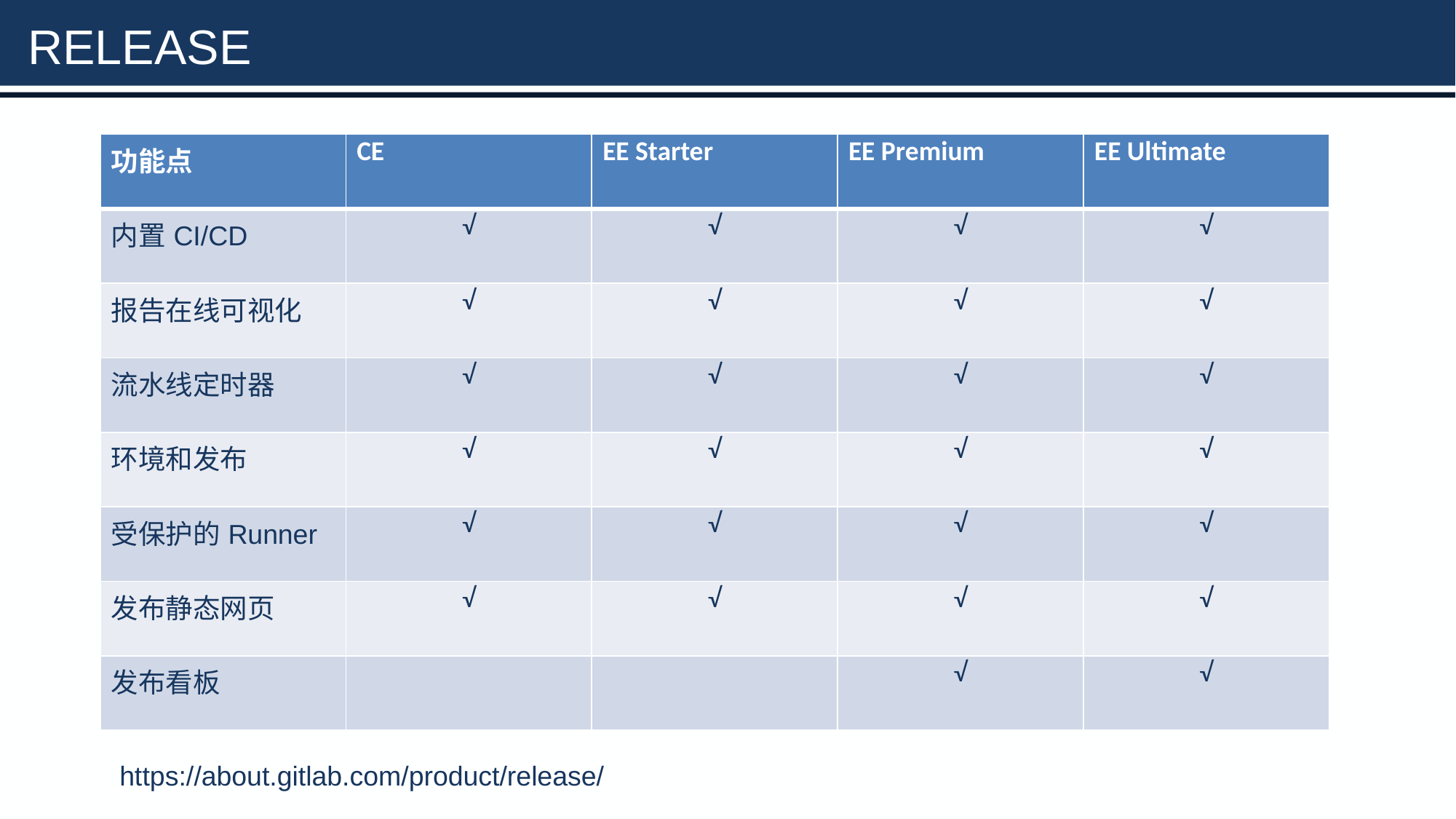

# RELEASE
| 功能点 | CE | EE Starter | EE Premium | EE Ultimate |
| --- | --- | --- | --- | --- |
| 内置CI/CD | √ | √ | √ | √ |
| 报告在线可视化 | √ | √ | √ | √ |
| 流水线定时器 | √ | √ | √ | √ |
| 环境和发布 | √ | √ | √ | √ |
| 受保护的Runner | √ | √ | √ | √ |
| 发布静态网页 | √ | √ | √ | √ |
| 发布看板 |  |  | √ | √ |
https://about.gitlab.com/product/release/